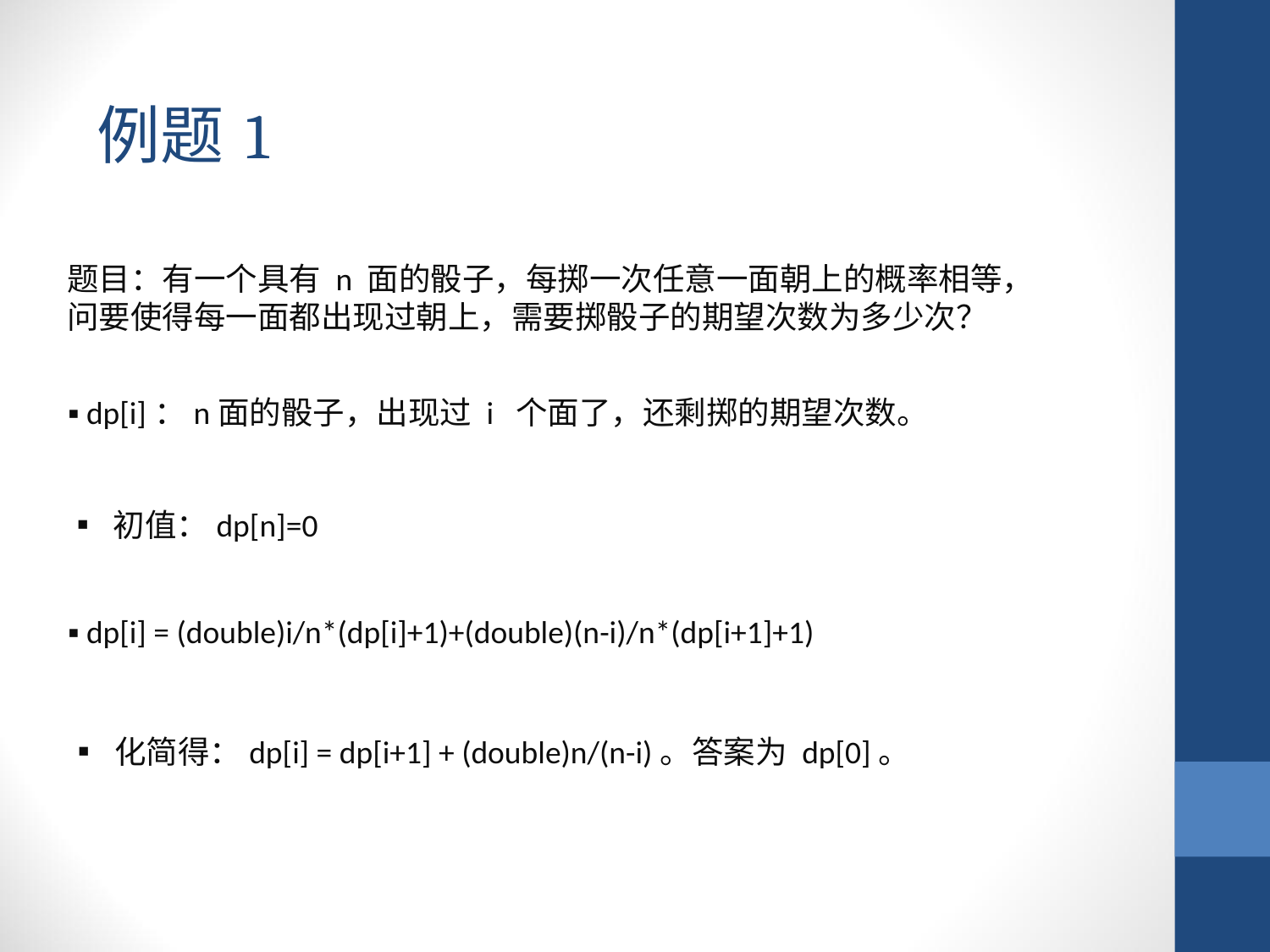

例题1
题目：有一个具有 n 面的骰子，每掷一次任意一面朝上的概率相等，问要使得每一面都出现过朝上，需要掷骰子的期望次数为多少次？
▪ dp[i]：n面的骰子，出现过 i  个面了，还剩掷的期望次数。
▪ 初值：dp[n]=0
▪ dp[i] = (double)i/n*(dp[i]+1)+(double)(n-i)/n*(dp[i+1]+1)
▪ 化简得：dp[i] = dp[i+1] + (double)n/(n-i)。答案为 dp[0]。